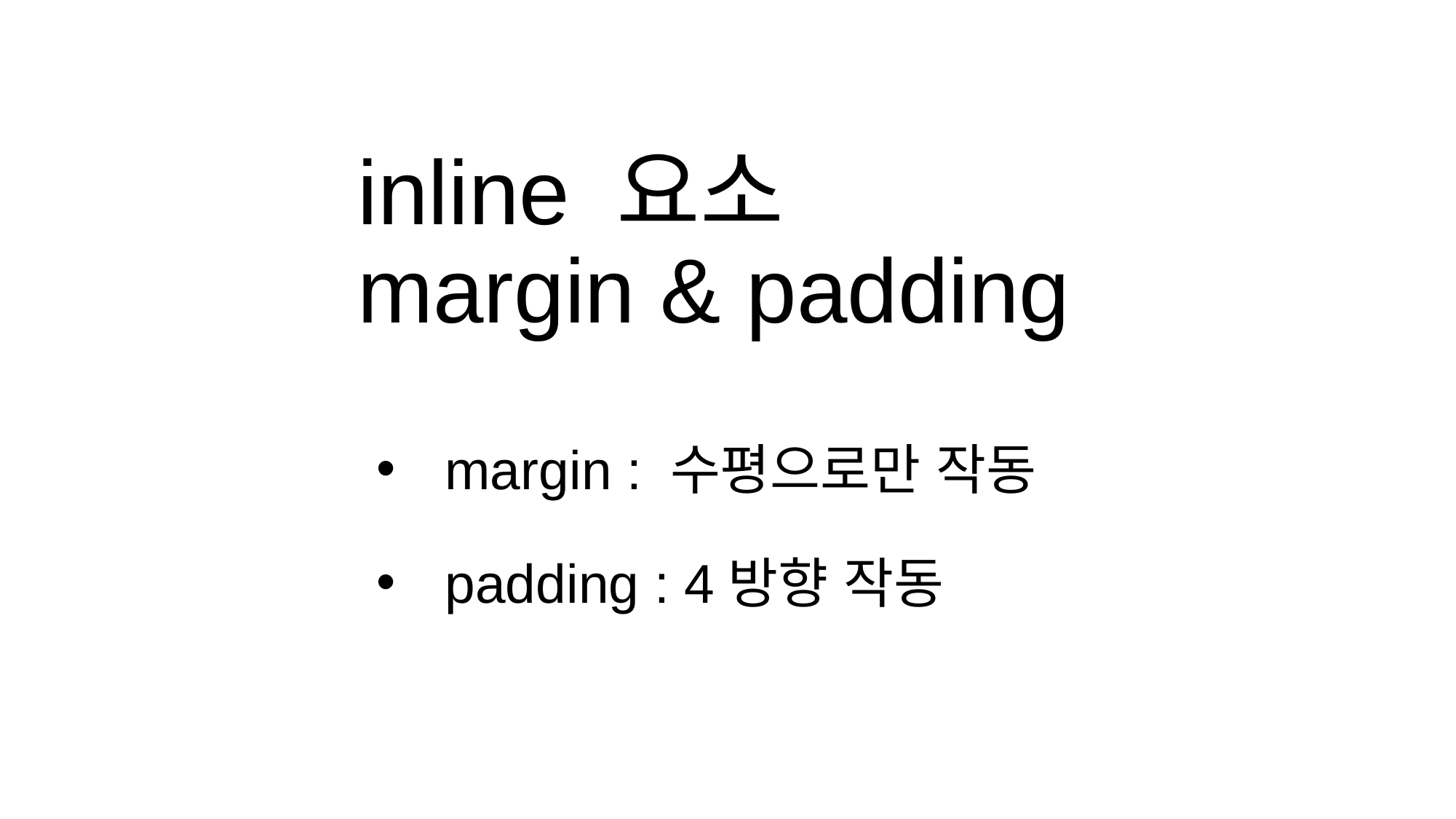

# inline 요소 margin & padding
margin : 수평으로만 작동
padding : 4방향 작동